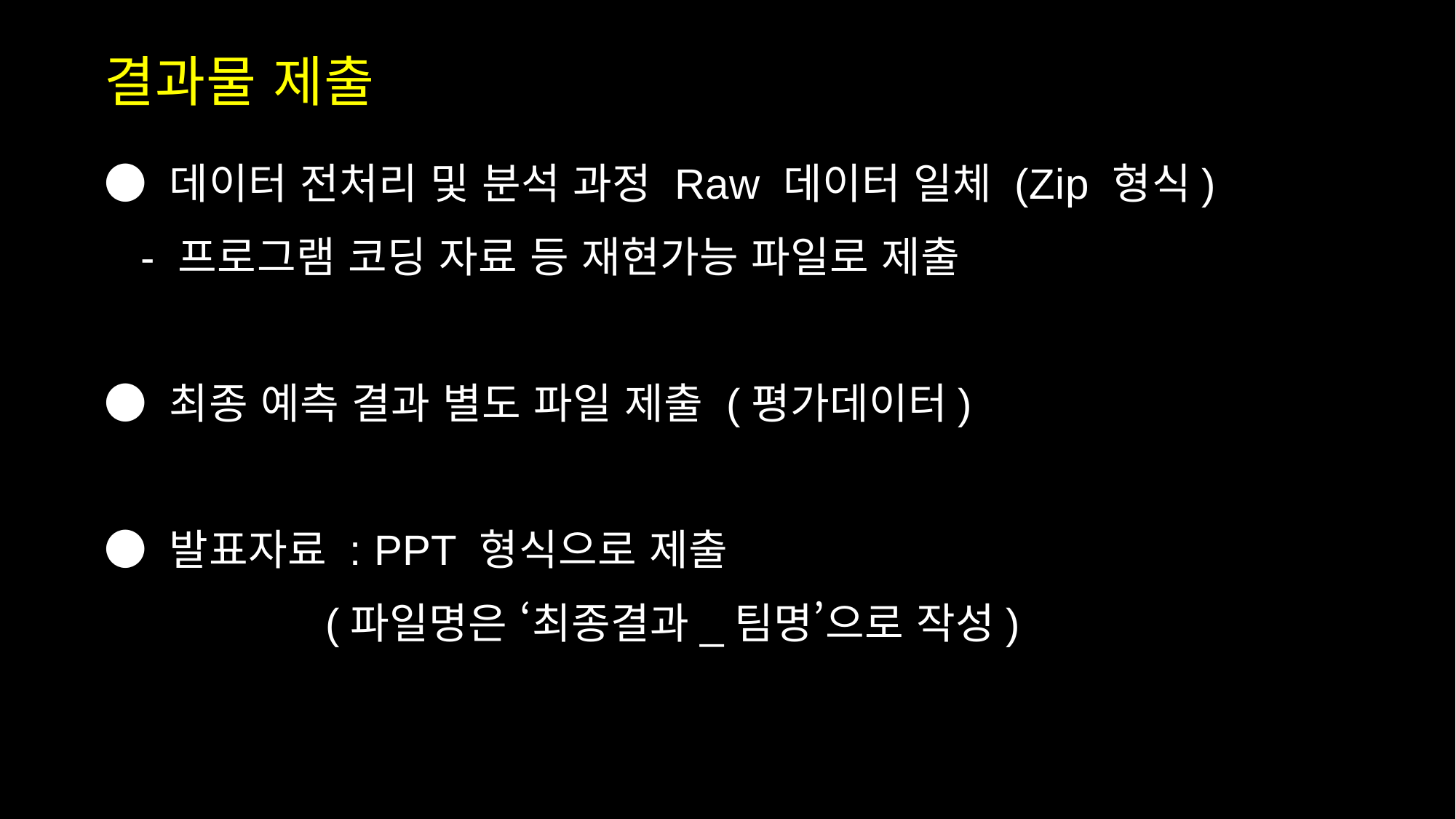

# 결과물 제출
● 데이터 전처리 및 분석 과정 Raw 데이터 일체 (Zip 형식)
   - 프로그램 코딩 자료 등 재현가능 파일로 제출

● 최종 예측 결과 별도 파일 제출 (평가데이터)

● 발표자료 : PPT 형식으로 제출
                  (파일명은 ‘최종결과_팀명’으로 작성)